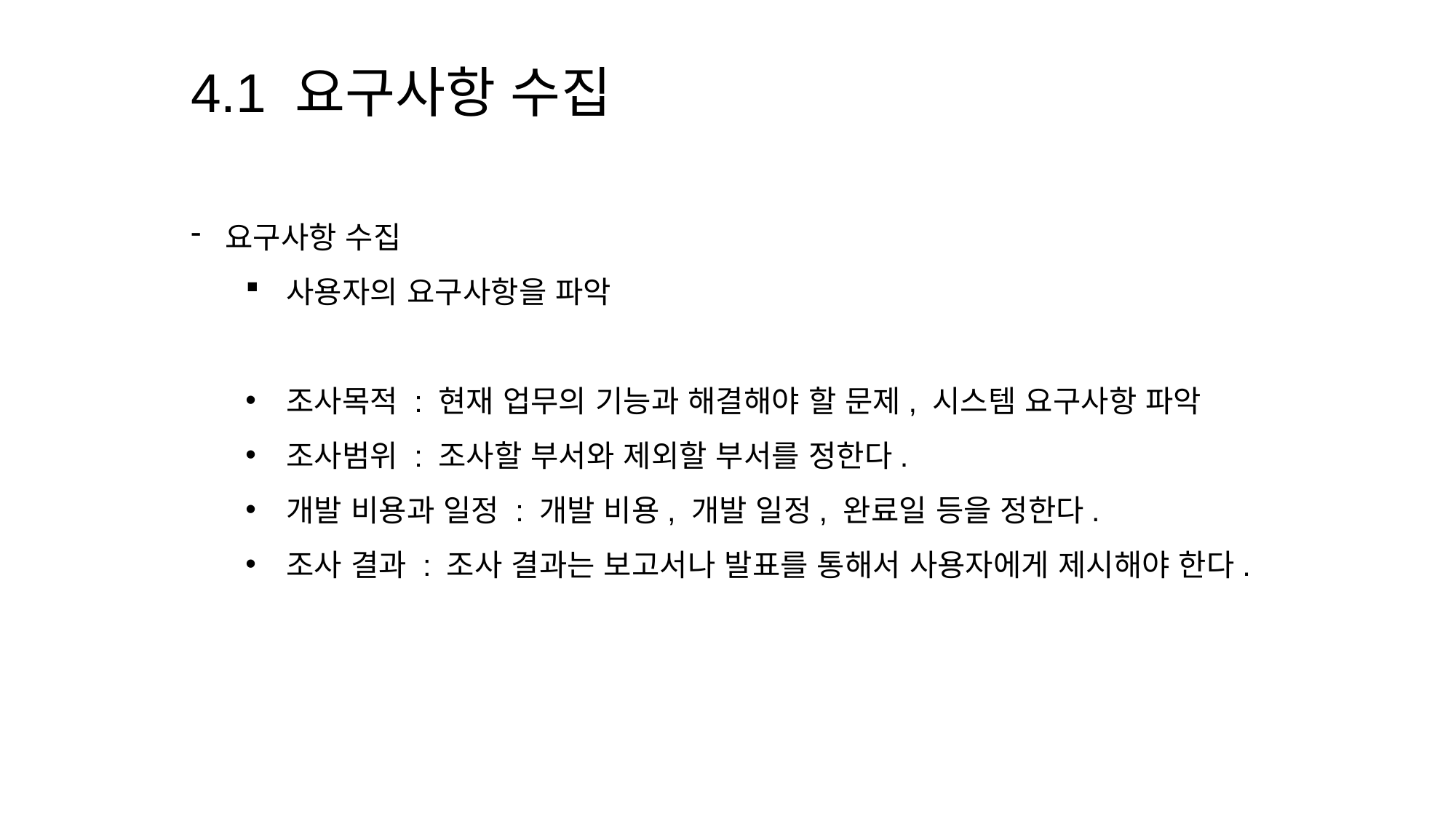

4.1 요구사항 수집
요구사항 수집
사용자의 요구사항을 파악

조사목적 : 현재 업무의 기능과 해결해야 할 문제, 시스템 요구사항 파악
조사범위 : 조사할 부서와 제외할 부서를 정한다.
개발 비용과 일정 : 개발 비용, 개발 일정, 완료일 등을 정한다.
조사 결과 : 조사 결과는 보고서나 발표를 통해서 사용자에게 제시해야 한다.